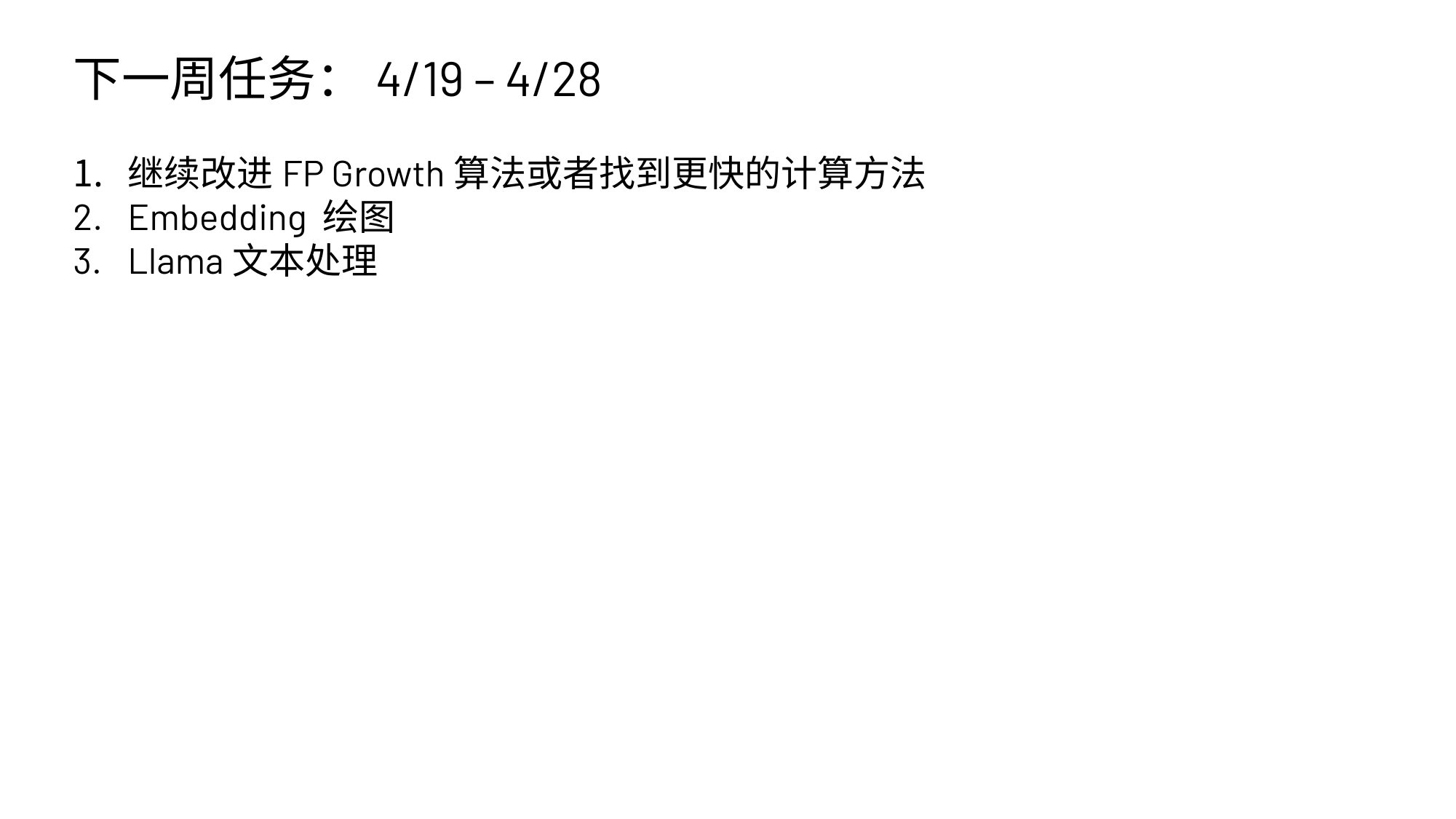

下一周任务：4/19 – 4/28

继续改进FP Growth算法或者找到更快的计算方法
Embedding 绘图
Llama文本处理